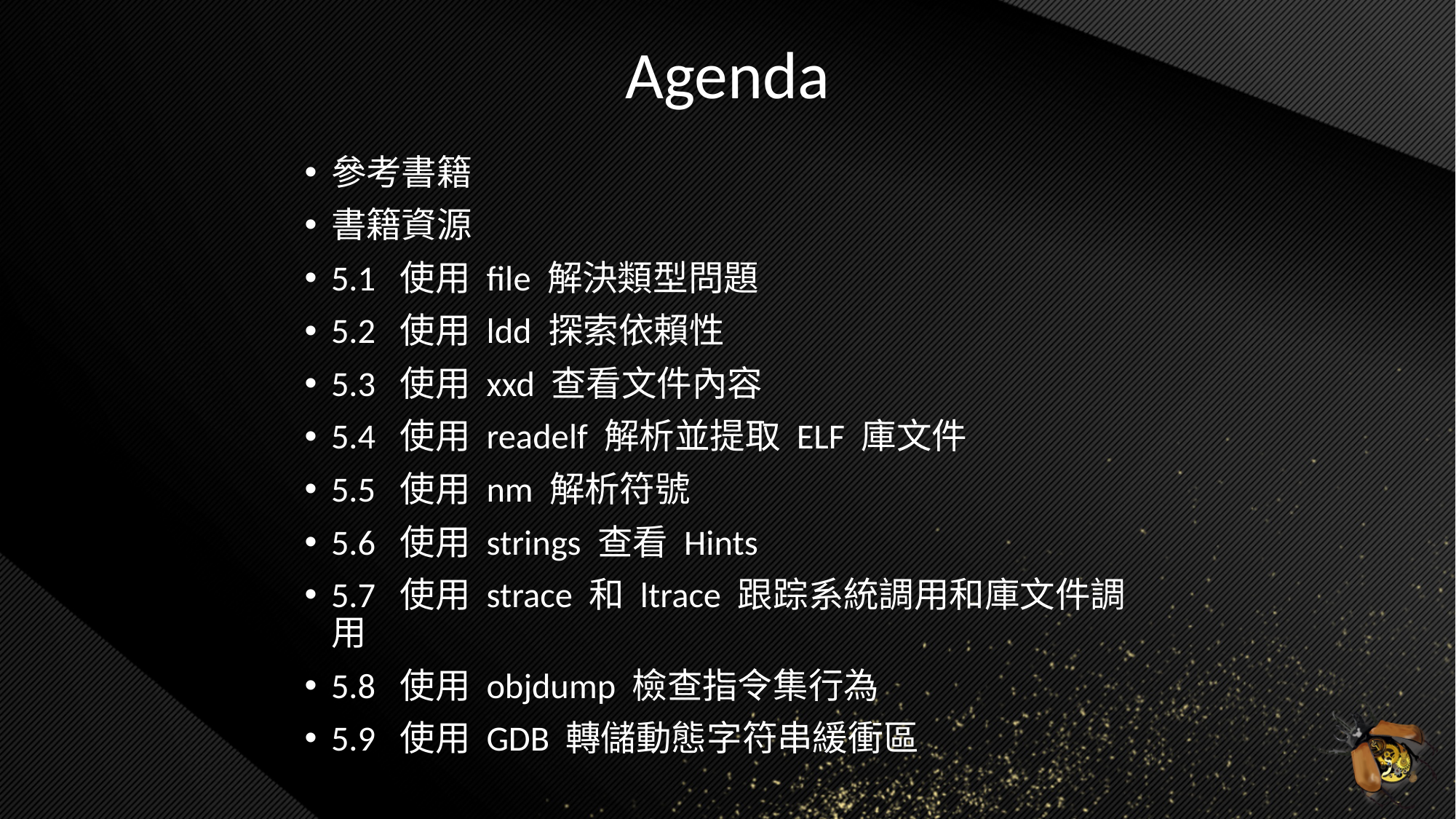

# Agenda
參考書籍
書籍資源
5.1  使用 file 解決類型問題
5.2  使用 ldd 探索依賴性
5.3  使用 xxd 查看文件內容
5.4  使用 readelf 解析並提取 ELF 庫文件
5.5  使用 nm 解析符號
5.6  使用 strings 查看 Hints
5.7  使用 strace 和 ltrace 跟踪系統調用和庫文件調用
5.8  使用 objdump 檢查指令集行為
5.9  使用 GDB 轉儲動態字符串緩衝區